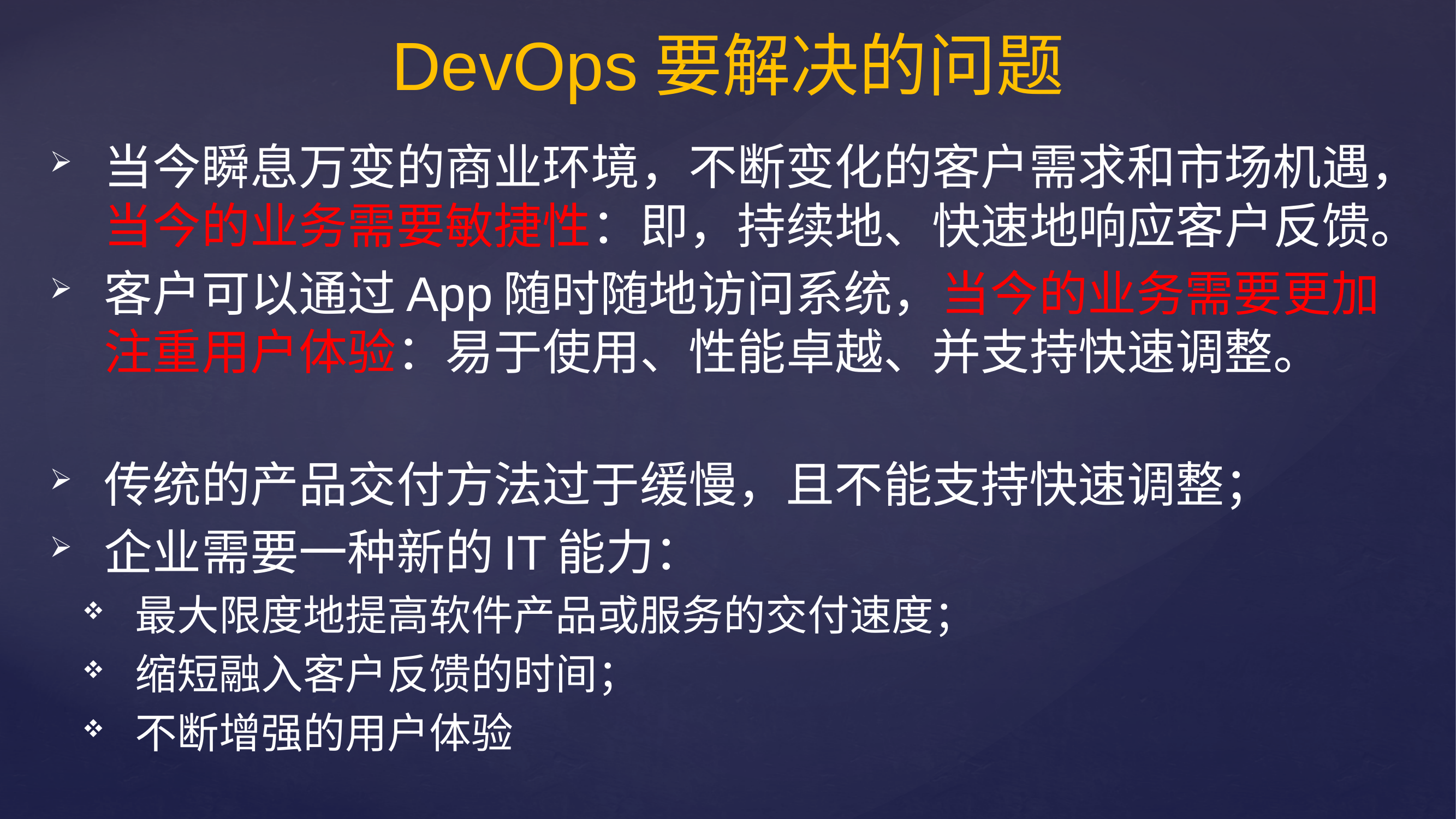

# DevOps要解决的问题
当今瞬息万变的商业环境，不断变化的客户需求和市场机遇，当今的业务需要敏捷性：即，持续地、快速地响应客户反馈。
客户可以通过App随时随地访问系统，当今的业务需要更加注重用户体验：易于使用、性能卓越、并支持快速调整。

传统的产品交付方法过于缓慢，且不能支持快速调整；
企业需要一种新的IT能力：
最大限度地提高软件产品或服务的交付速度；
缩短融入客户反馈的时间；
不断增强的用户体验